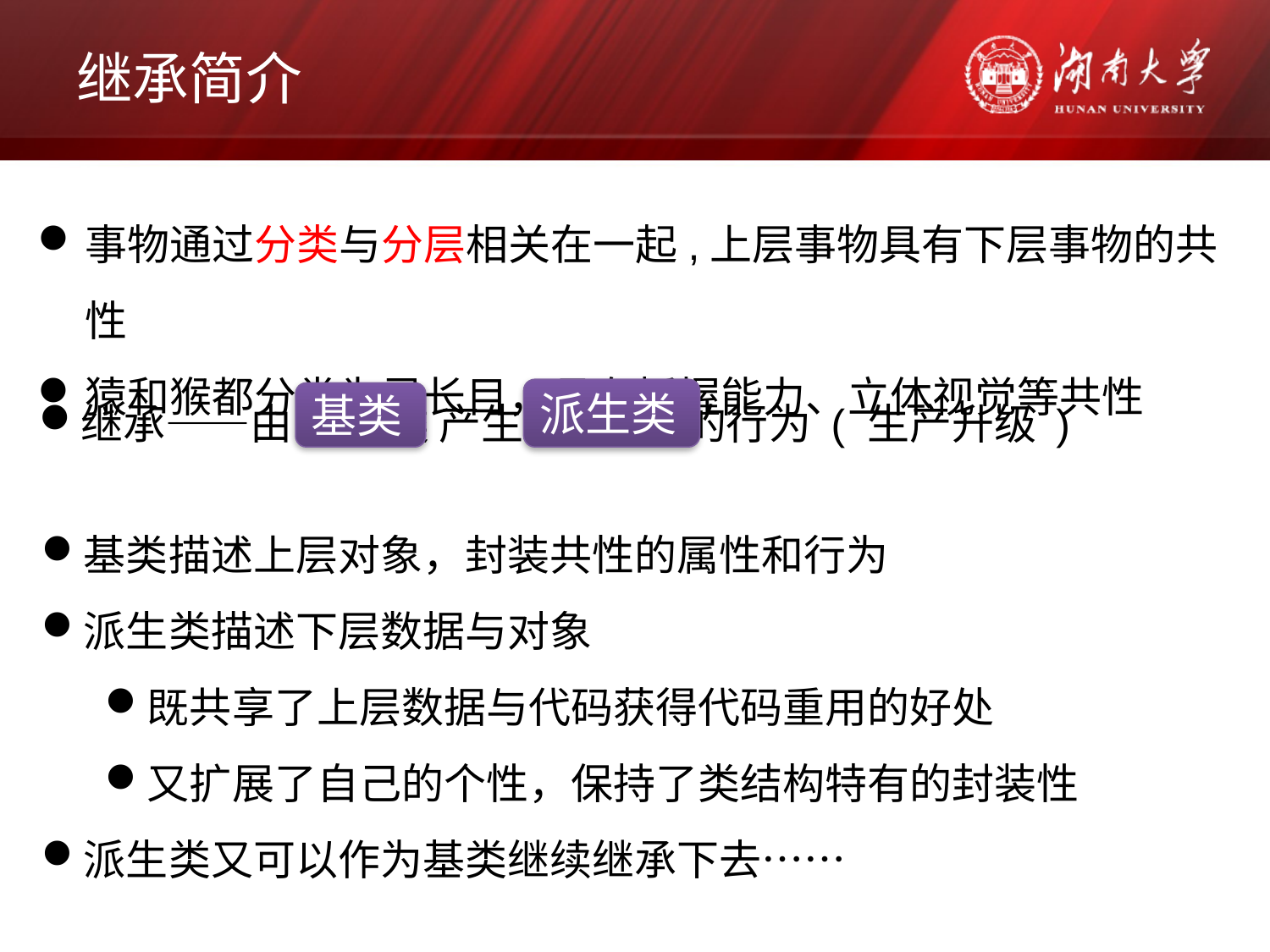

# 继承简介
事物通过分类与分层相关在一起,上层事物具有下层事物的共性
猿和猴都分类为灵长目，具有抓握能力、立体视觉等共性

继承——由 已有类 产生    新类    的行为 ( 生产升级 )
派生类
基类

基类描述上层对象，封装共性的属性和行为
派生类描述下层数据与对象
既共享了上层数据与代码获得代码重用的好处
又扩展了自己的个性，保持了类结构特有的封装性
派生类又可以作为基类继续继承下去……